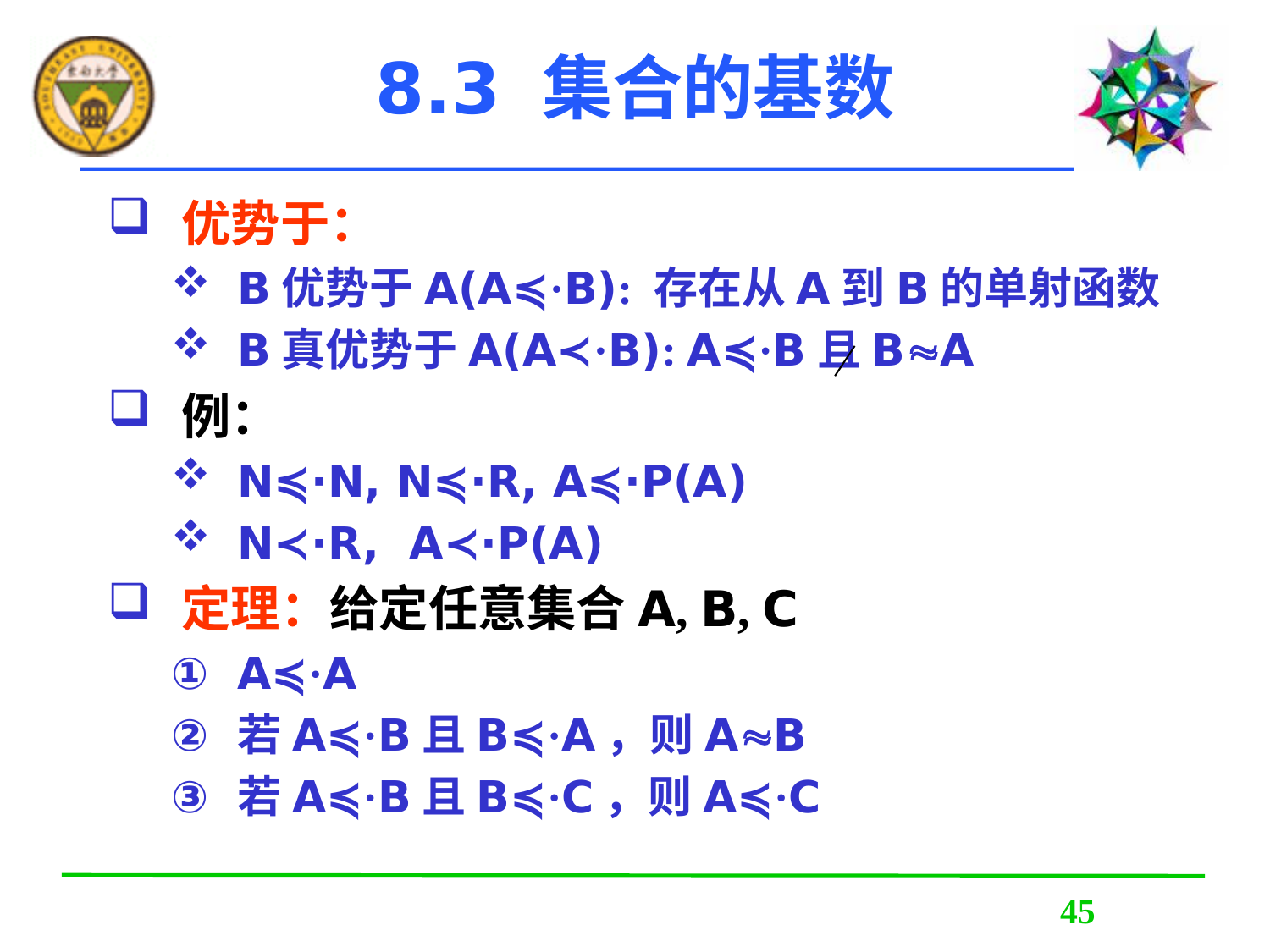

# 8.3 集合的基数
优势于：
B优势于A(A≼·B): 存在从A到B的单射函数
B真优势于A(A≺·B): A≼·B且B≈A
例：
N≼·N, N≼·R, A≼·P(A)
N≺·R,  A≺·P(A)
定理：给定任意集合A, B, C
A≼·A
若A≼·B且B≼·A，则A≈B
若A≼·B且B≼·C，则A≼·C